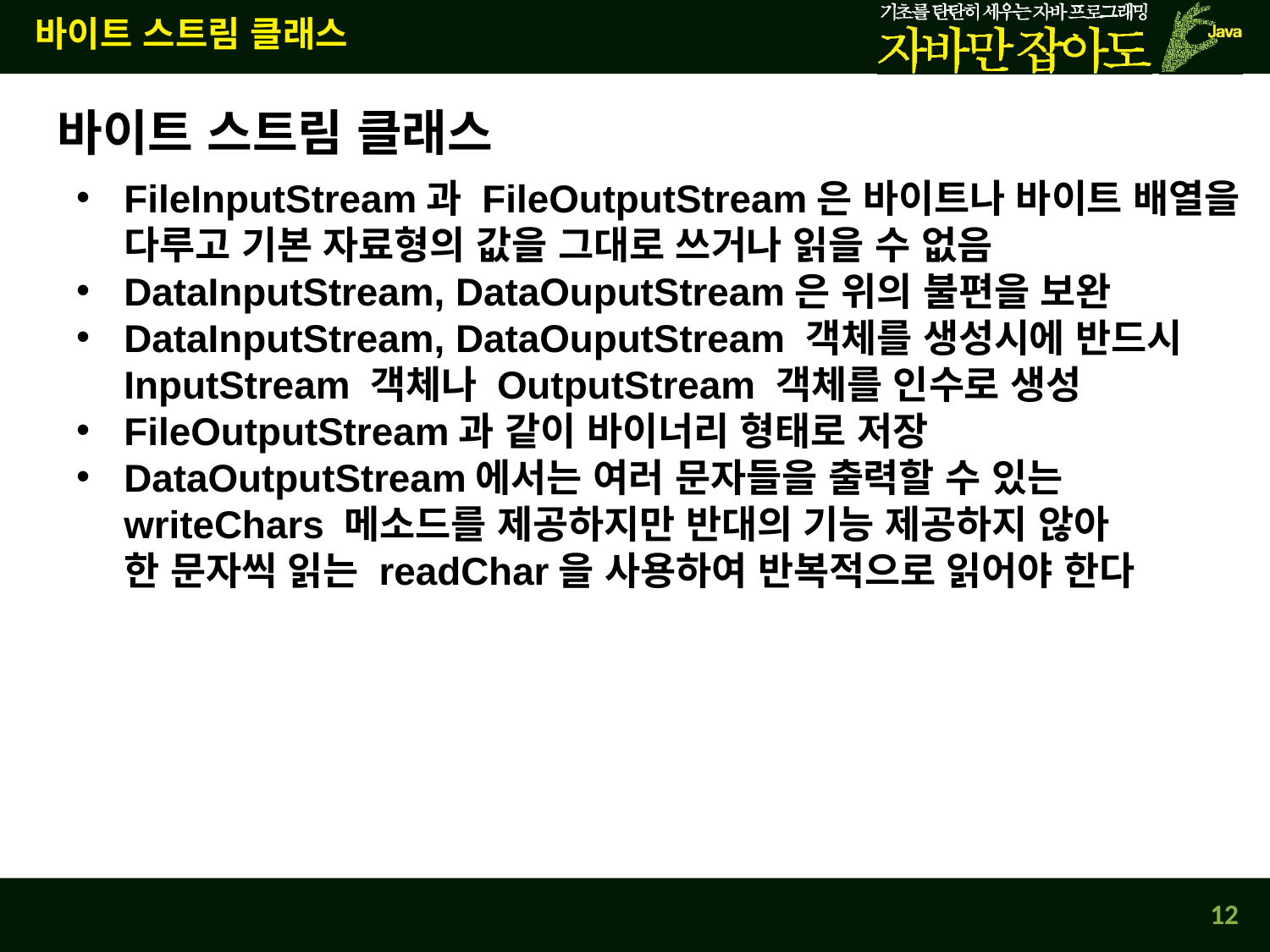

바이트 스트림 클래스
바이트 스트림 클래스
FileInputStream과 FileOutputStream은 바이트나 바이트 배열을
다루고 기본 자료형의 값을 그대로 쓰거나 읽을 수 없음
DataInputStream, DataOuputStream은 위의 불편을 보완
DataInputStream, DataOuputStream 객체를 생성시에 반드시
InputStream 객체나 OutputStream 객체를 인수로 생성
FileOutputStream과 같이 바이너리 형태로 저장
DataOutputStream에서는 여러 문자들을 출력할 수 있는
writeChars 메소드를 제공하지만 반대의 기능 제공하지 않아
한 문자씩 읽는 readChar을 사용하여 반복적으로 읽어야 한다
12